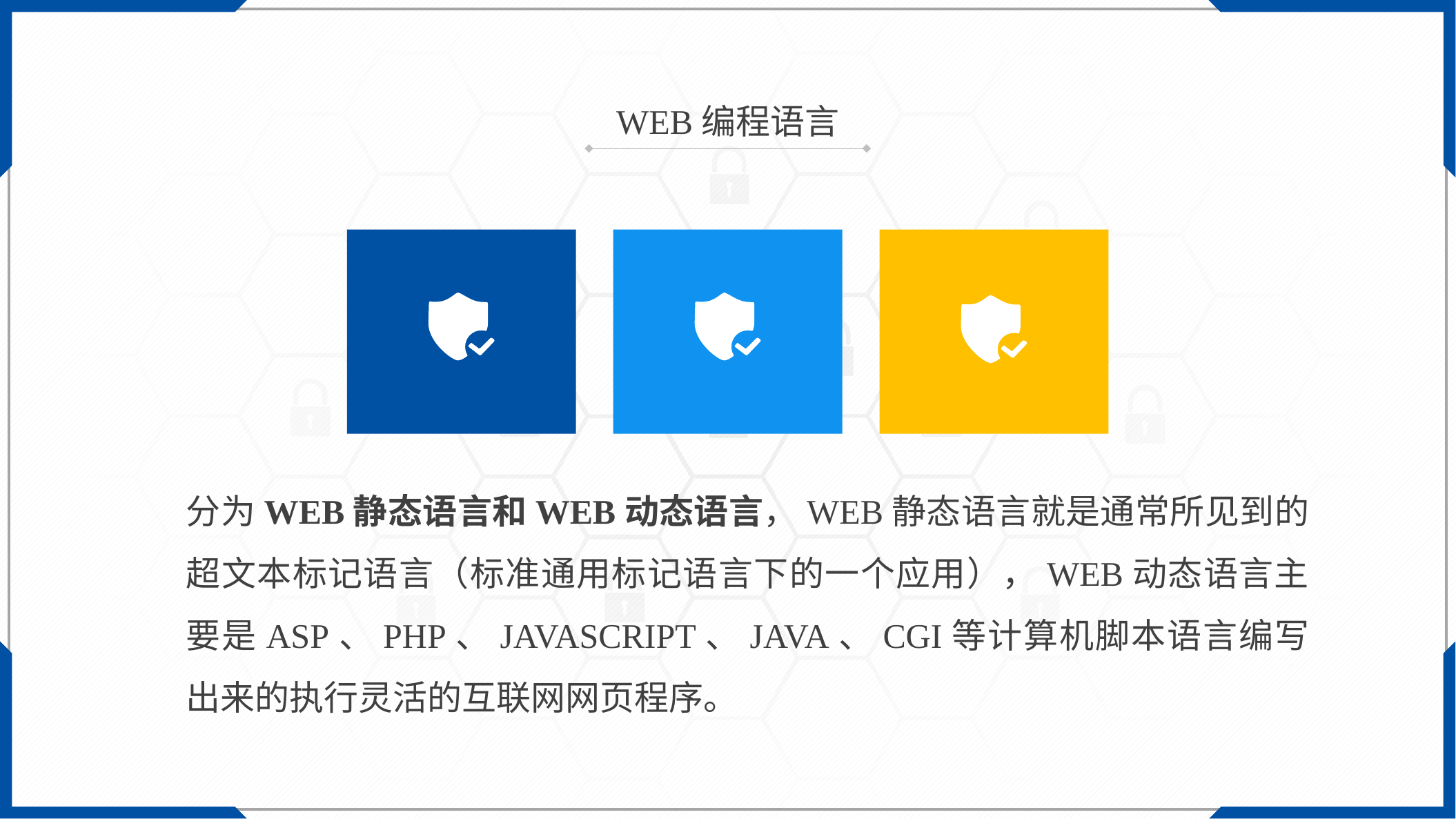

WEB编程语言

分为WEB静态语言和WEB动态语言，WEB静态语言就是通常所见到的超文本标记语言（标准通用标记语言下的一个应用），WEB动态语言主要是ASP、PHP、JAVASCRIPT、JAVA、CGI等计算机脚本语言编写出来的执行灵活的互联网网页程序。